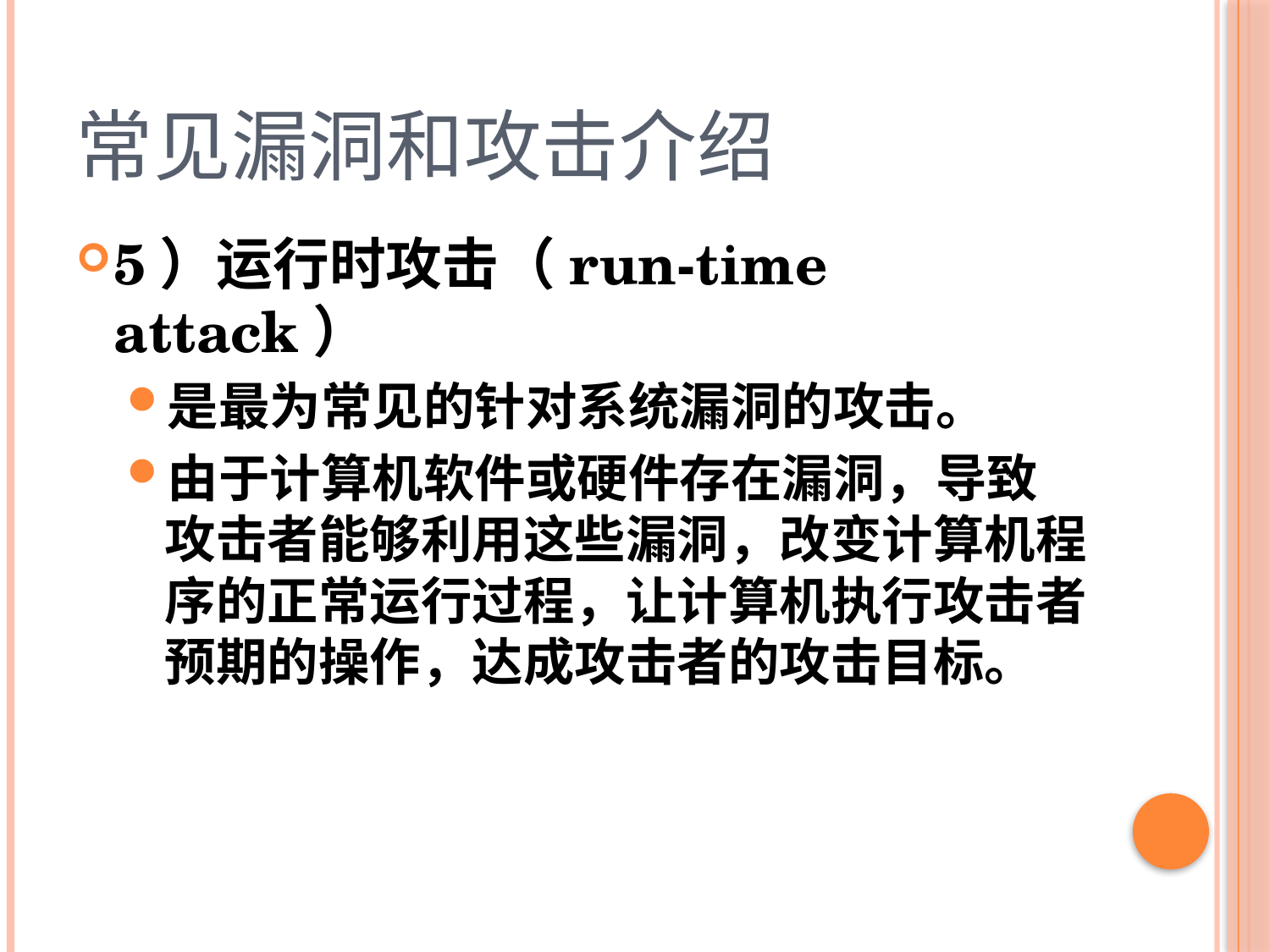

# 常见漏洞和攻击介绍
5）运行时攻击（run-time attack）
是最为常见的针对系统漏洞的攻击。
由于计算机软件或硬件存在漏洞，导致攻击者能够利用这些漏洞，改变计算机程序的正常运行过程，让计算机执行攻击者预期的操作，达成攻击者的攻击目标。